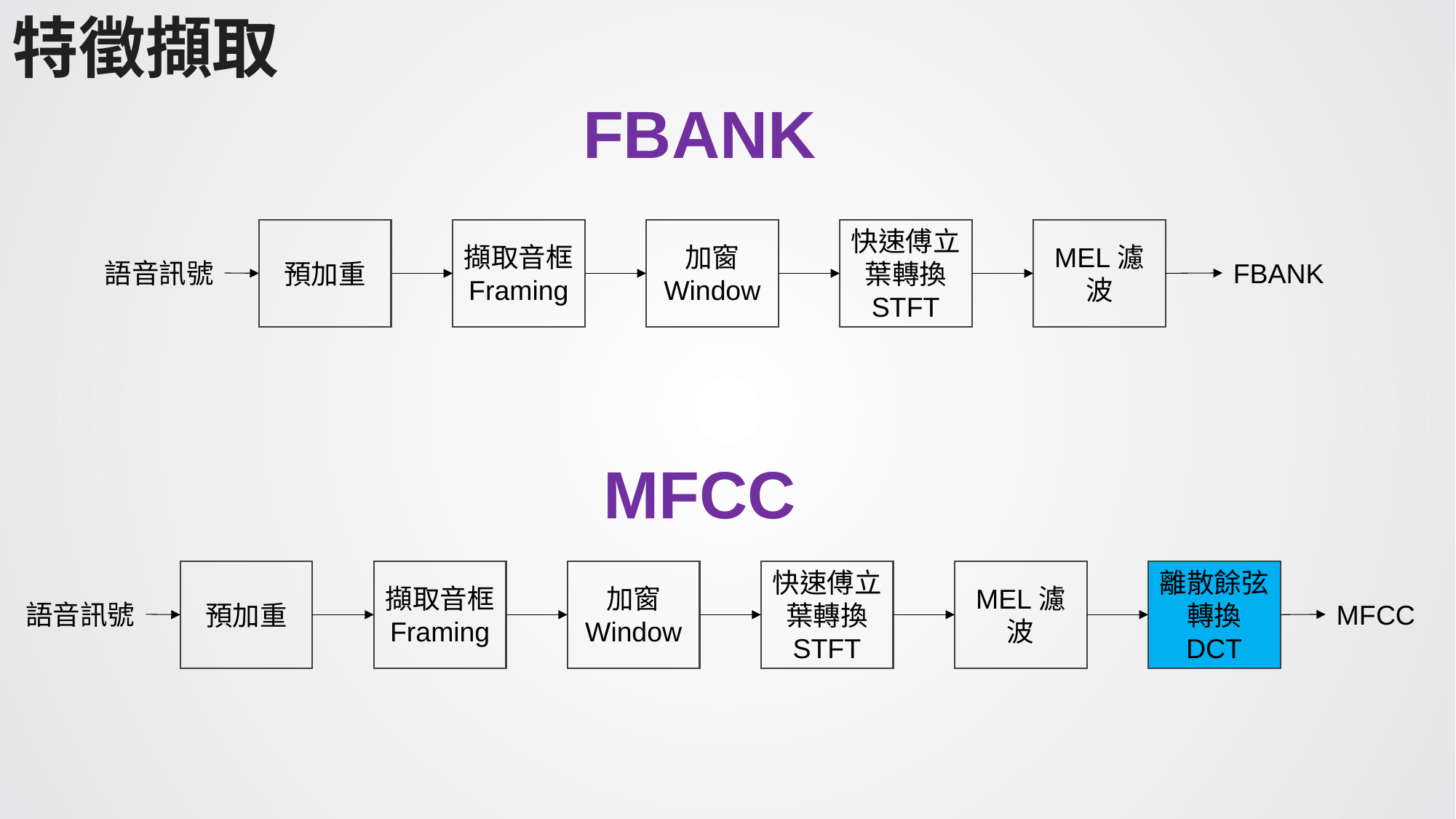

特徵擷取
FBANK
預加重
擷取音框
Framing
加窗
Window
快速傅立葉轉換
STFT
MEL濾波
語音訊號
FBANK
MFCC
預加重
擷取音框
Framing
加窗
Window
快速傅立葉轉換
STFT
MEL濾波
離散餘弦轉換
DCT
MFCC
語音訊號